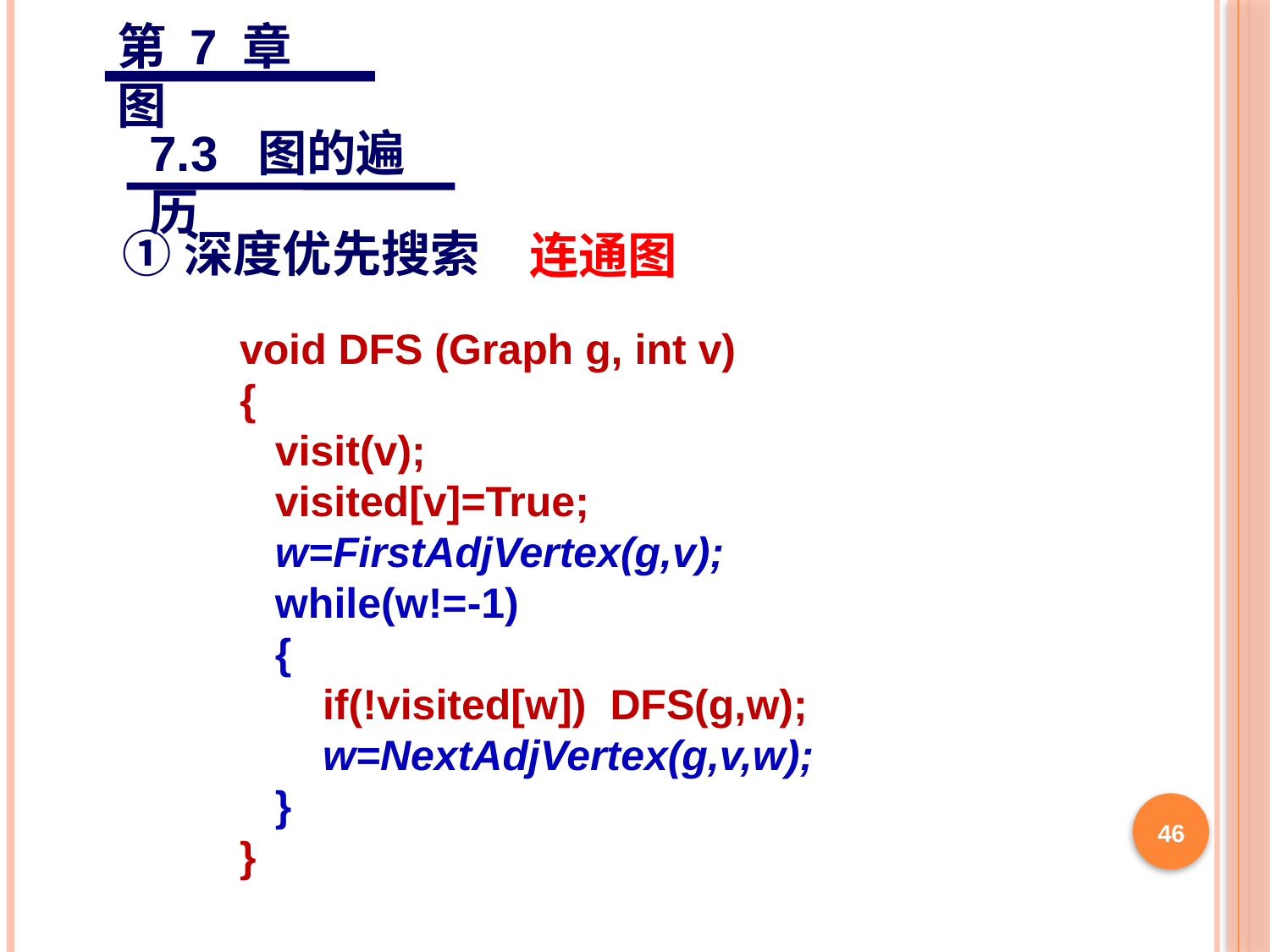

第 7 章  图

7.3  图的遍历

①深度优先搜索
连通图
void DFS (Graph g, int v)
{
   visit(v);
   visited[v]=True;
   w=FirstAdjVertex(g,v);
   while(w!=-1)
   {
       if(!visited[w])  DFS(g,w);
       w=NextAdjVertex(g,v,w);
   }
}
46